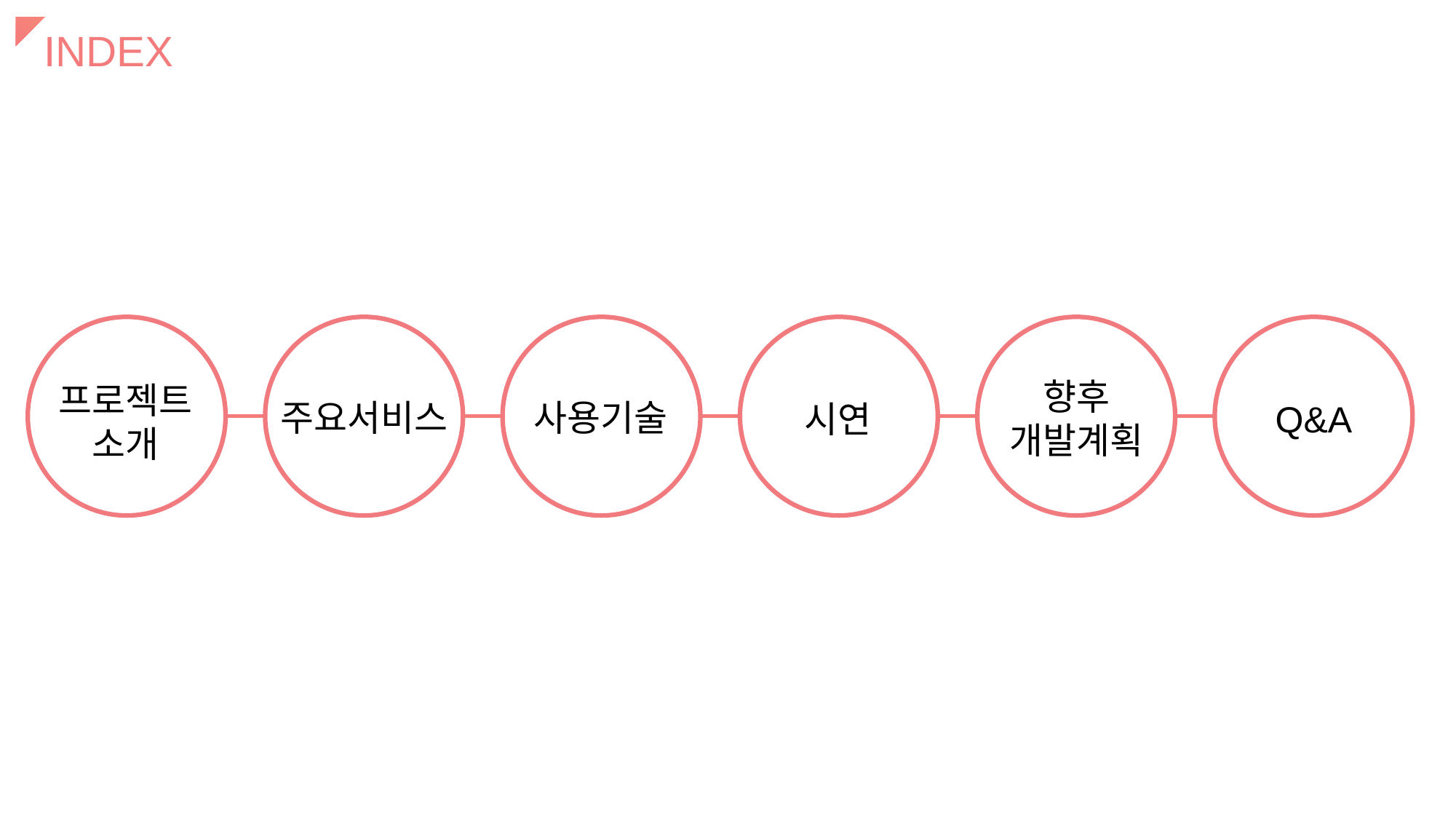

INDEX

향후
개발계획
프로젝트
소개
주요서비스
사용기술
시연
Q&A